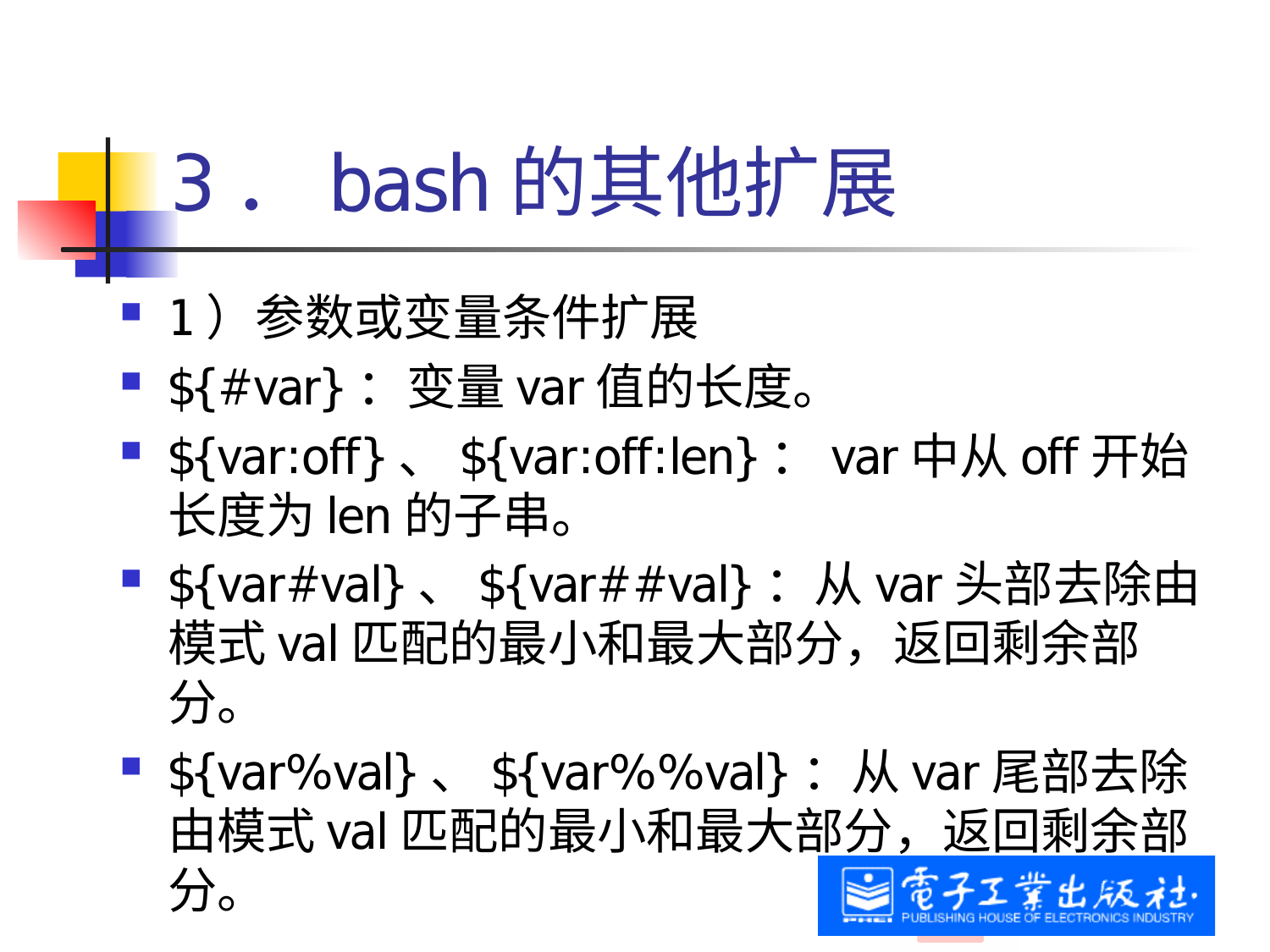

# 3．bash的其他扩展
1）参数或变量条件扩展
${#var}：变量var值的长度。
${var:off}、${var:off:len}：var中从off开始长度为len的子串。
${var#val}、${var##val}：从var头部去除由模式val匹配的最小和最大部分，返回剩余部分。
${var%val}、${var%%val}：从var尾部去除由模式val匹配的最小和最大部分，返回剩余部分。